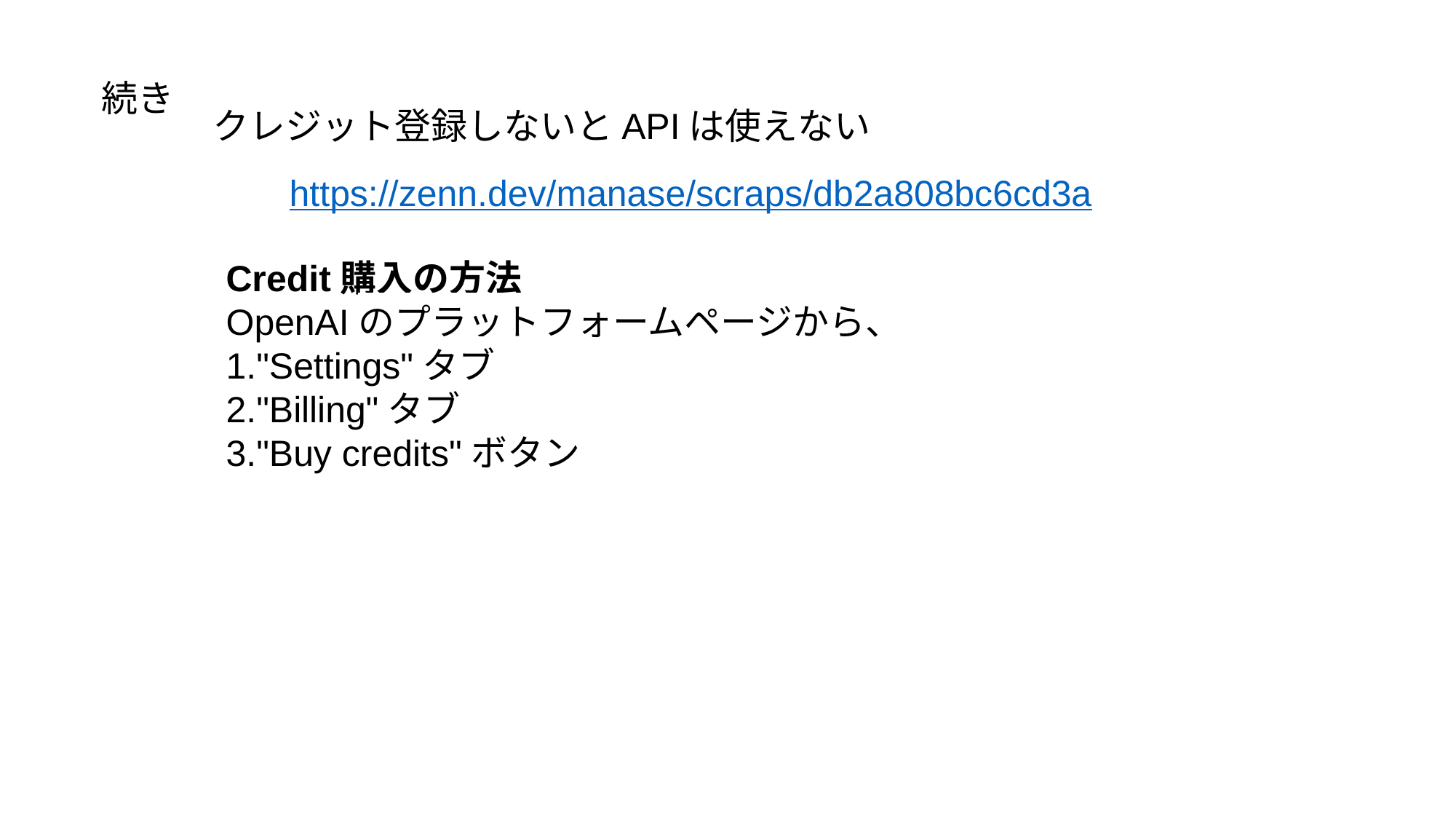

続き
クレジット登録しないとAPIは使えない
https://zenn.dev/manase/scraps/db2a808bc6cd3a

Credit購入の方法
OpenAIのプラットフォームページから、
"Settings"タブ
"Billing"タブ
"Buy credits"ボタン